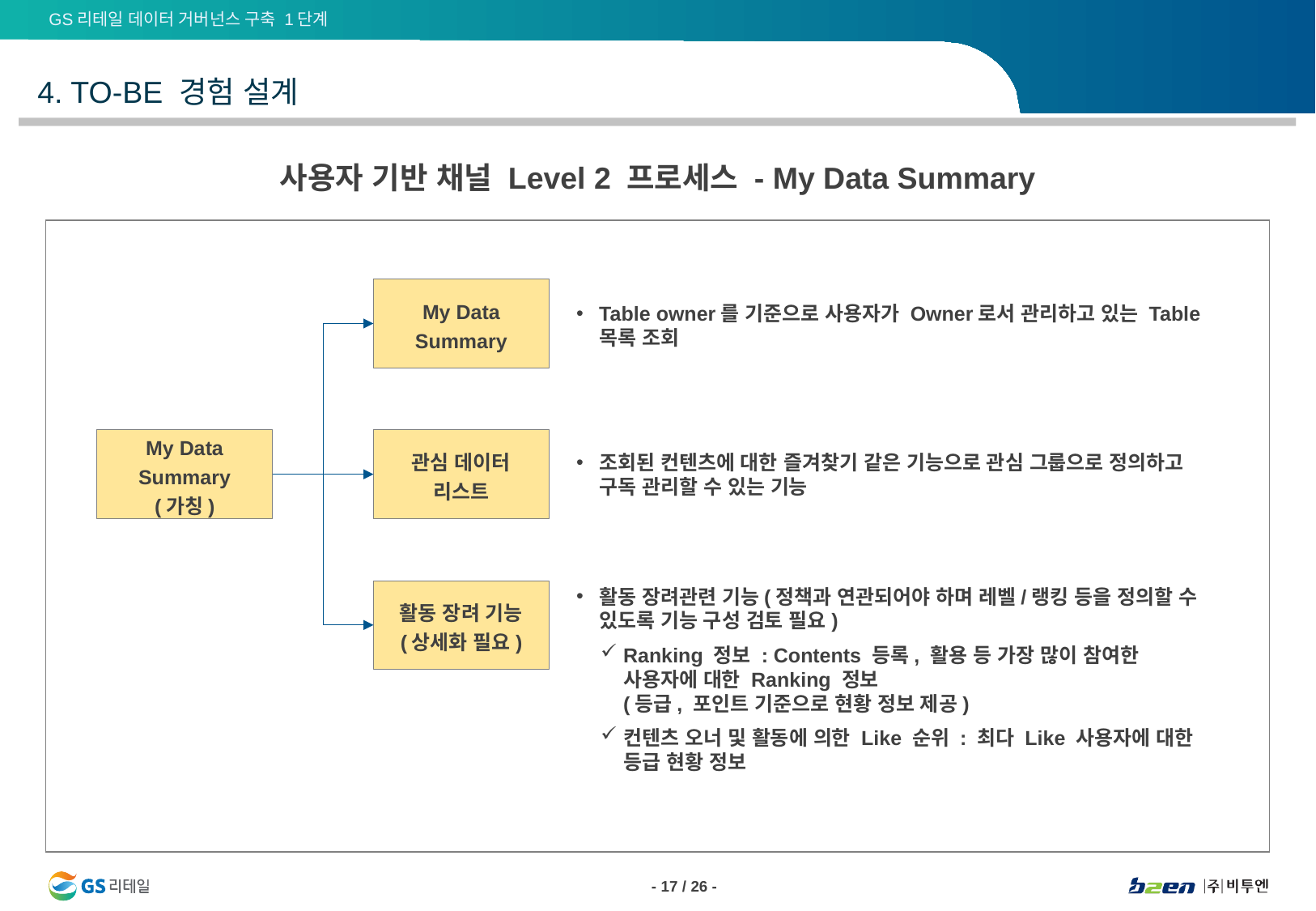

4. TO-BE 경험 설계
사용자 기반 채널 Level 2 프로세스 - My Data Summary

My Data Summary
Table owner를 기준으로 사용자가 Owner로서 관리하고 있는 Table 목록 조회
My Data Summary
(가칭)
관심 데이터 리스트
조회된 컨텐츠에 대한 즐겨찾기 같은 기능으로 관심 그룹으로 정의하고 구독 관리할 수 있는 기능
활동 장려관련 기능(정책과 연관되어야 하며 레벨/랭킹 등을 정의할 수 있도록 기능 구성 검토 필요)
Ranking 정보 : Contents 등록, 활용 등 가장 많이 참여한 사용자에 대한 Ranking 정보
(등급, 포인트 기준으로 현황 정보 제공)
컨텐츠 오너 및 활동에 의한 Like 순위 : 최다 Like 사용자에 대한 등급 현황 정보
활동 장려 기능
(상세화 필요)